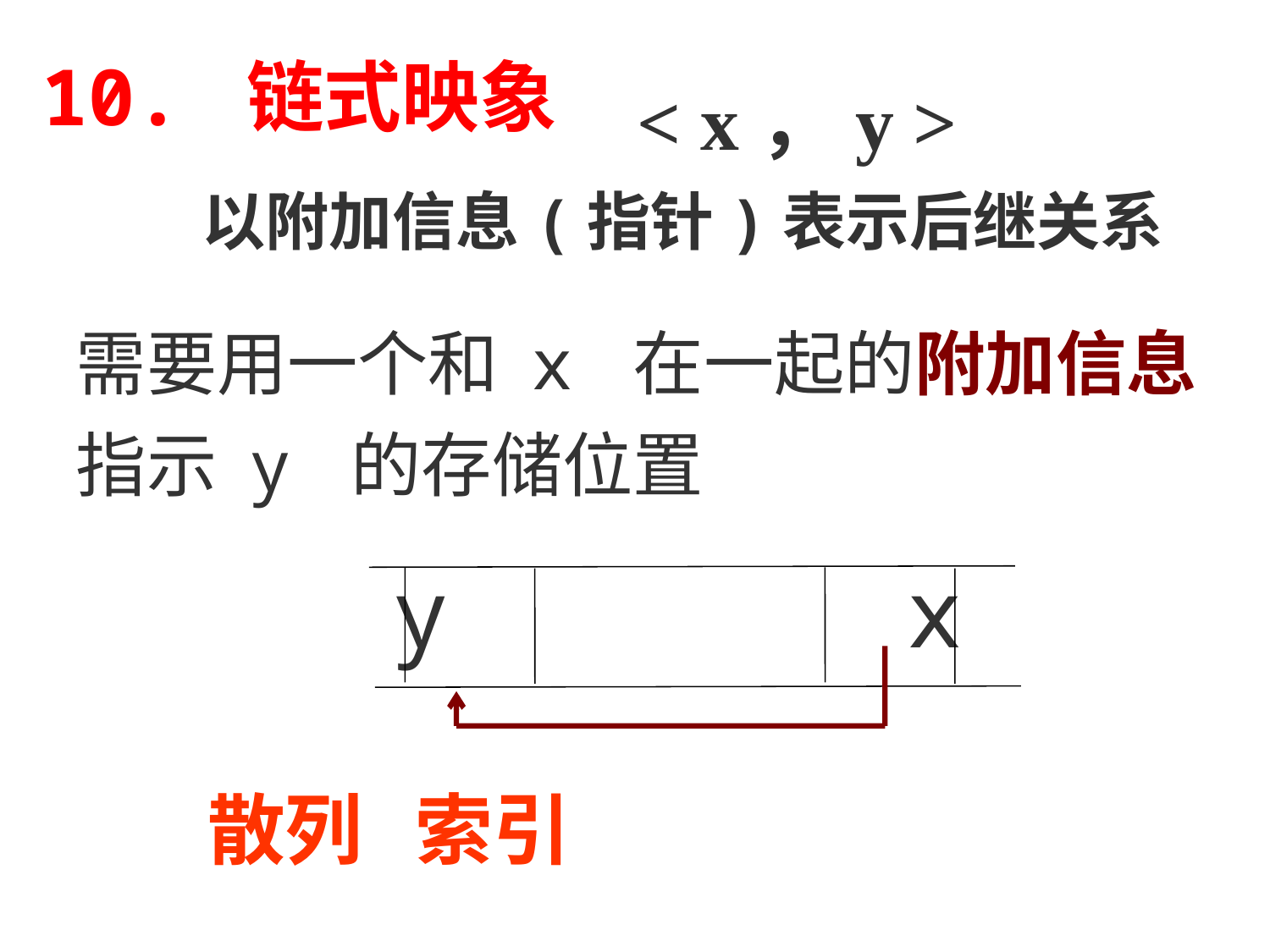

10. 链式映象
< x，y >
以附加信息(指针)表示后继关系
需要用一个和 x 在一起的附加信息指示 y 的存储位置
y        x

散列   索引